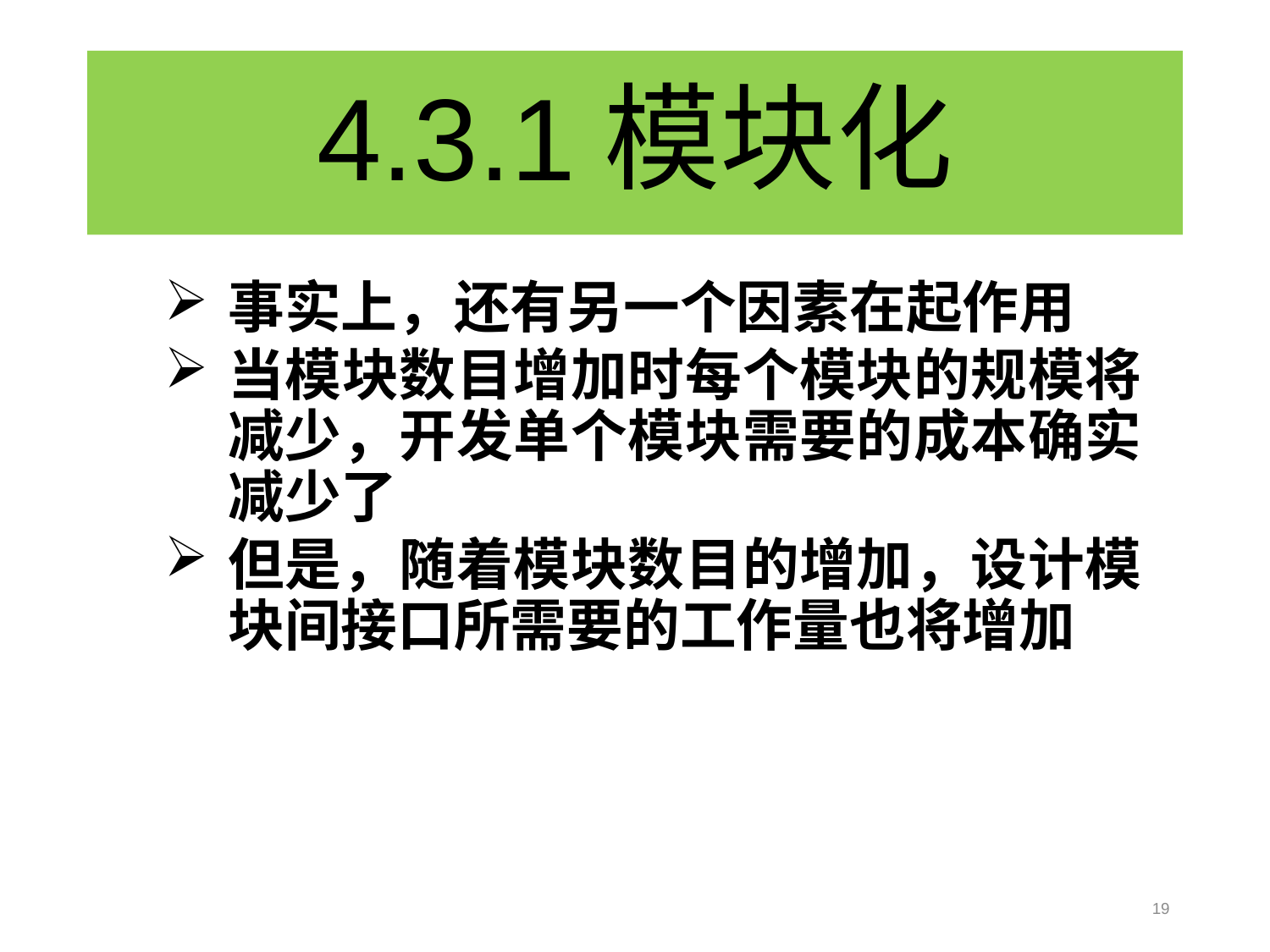

# 4.3.1模块化
事实上，还有另一个因素在起作用
当模块数目增加时每个模块的规模将减少，开发单个模块需要的成本确实减少了
但是，随着模块数目的增加，设计模块间接口所需要的工作量也将增加
19